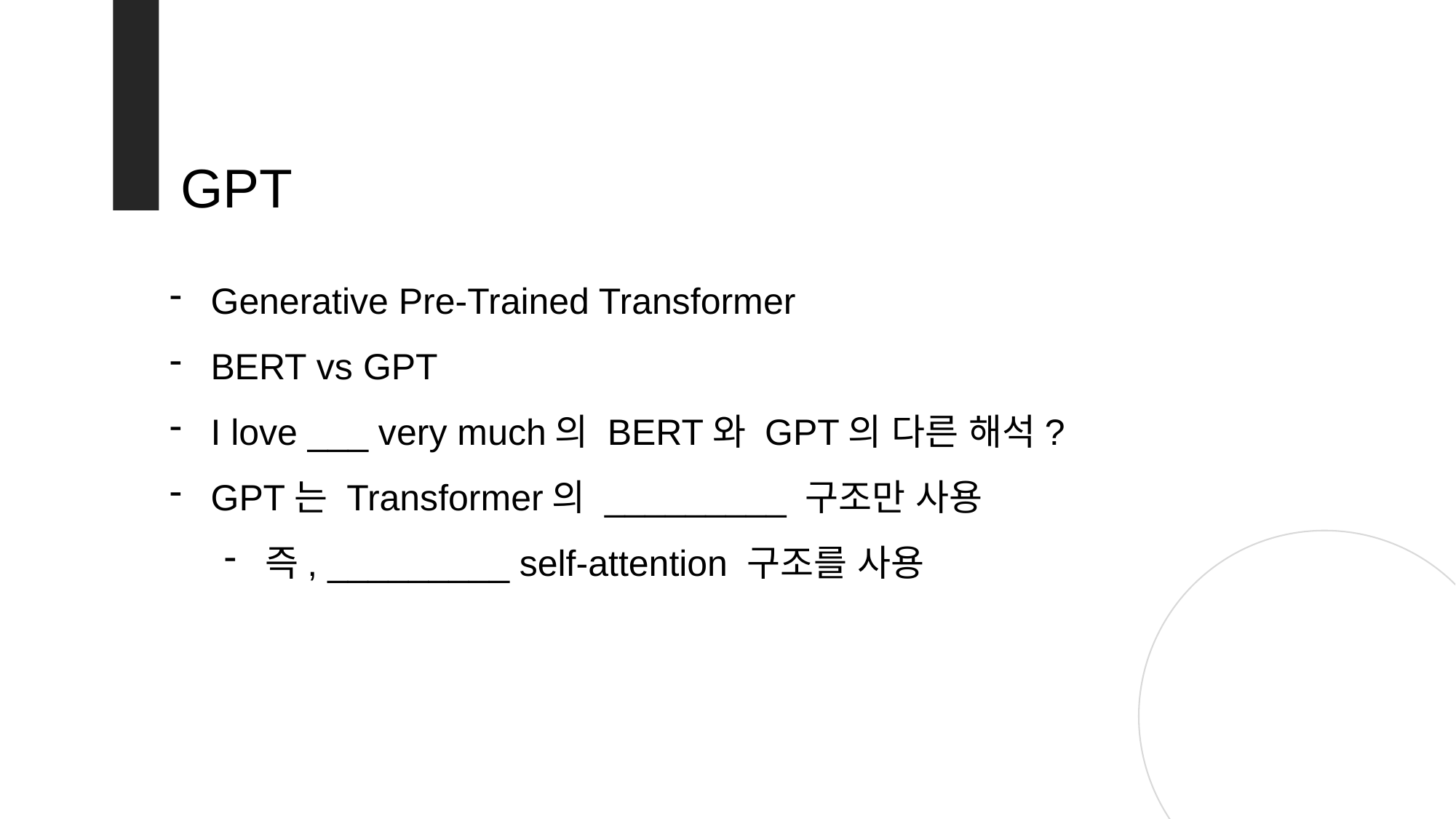

GPT
Generative Pre-Trained Transformer
BERT vs GPT
I love ___ very much의 BERT와 GPT의 다른 해석?
GPT는 Transformer의 _________ 구조만 사용
즉, _________ self-attention 구조를 사용